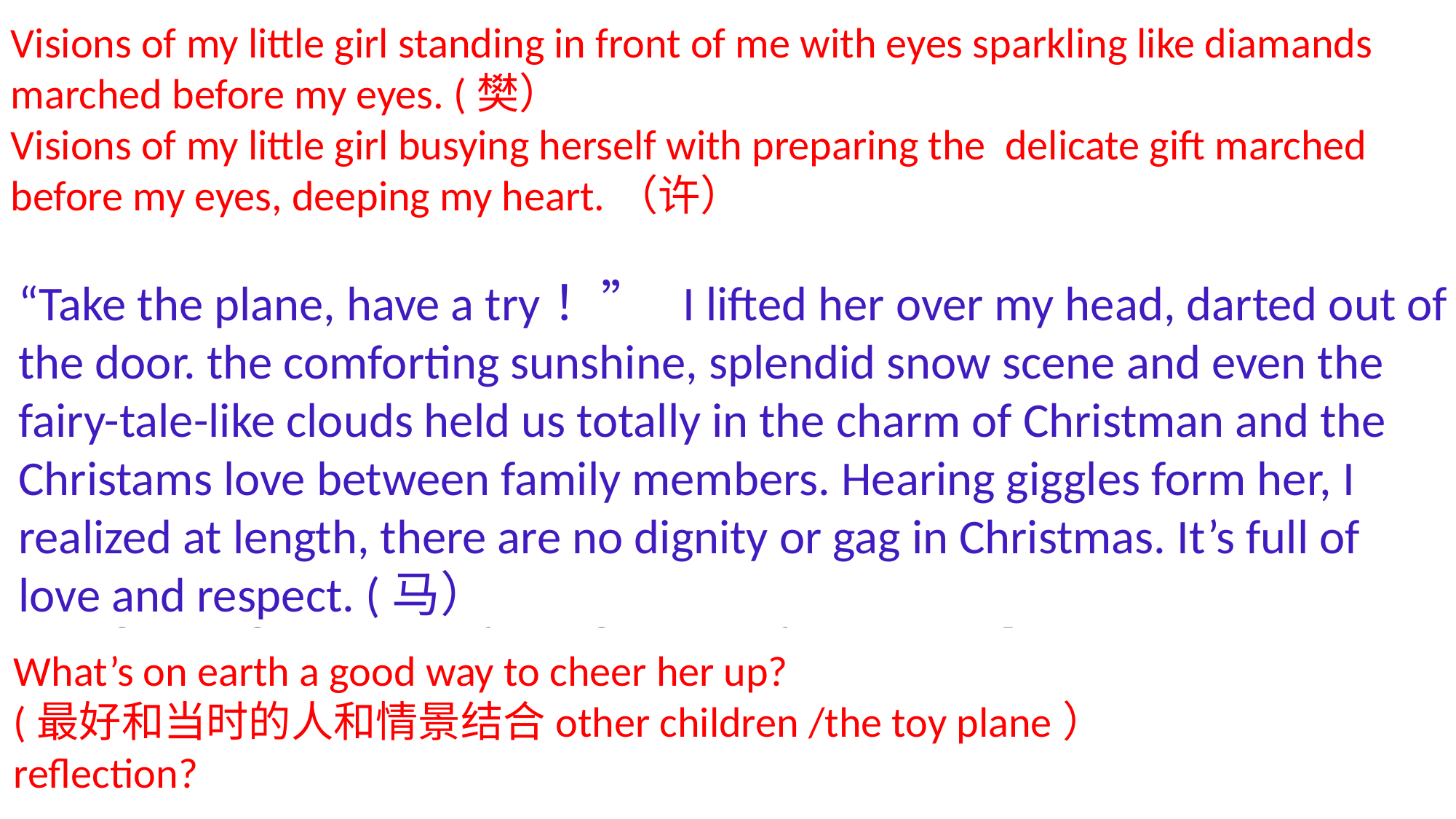

Para1:On the tag were the letters that read, "To Dad, Love Christy".________________

Para 2:Staring at the gift, I suddenly thought of a way to lift her up._________________
Visions of my little girl standing in front of me with eyes sparkling like diamands marched before my eyes. (樊）
Visions of my little girl busying herself with preparing the  delicate gift marched before my eyes, deeping my heart.（许）

What’s my response?
感受到的：
后悔；愧疚；
看到的：
女儿沮丧的受伤的尴尬的样子
想到的 ：
女儿为我busy herself 的场景
做（说）了什么试图挽回却无果
“Take the plane, have a try！”  I lifted her over my head, darted out of the door. the comforting sunshine, splendid snow scene and even the fairy-tale-like clouds held us totally in the charm of Christman and the Christams love between family members. Hearing giggles form her, I realized at length, there are no dignity or gag in Christmas. It’s full of love and respect. (马）
What’s on earth a good way to cheer her up?
(最好和当时的人和情景结合other children /the toy plane）
reflection?